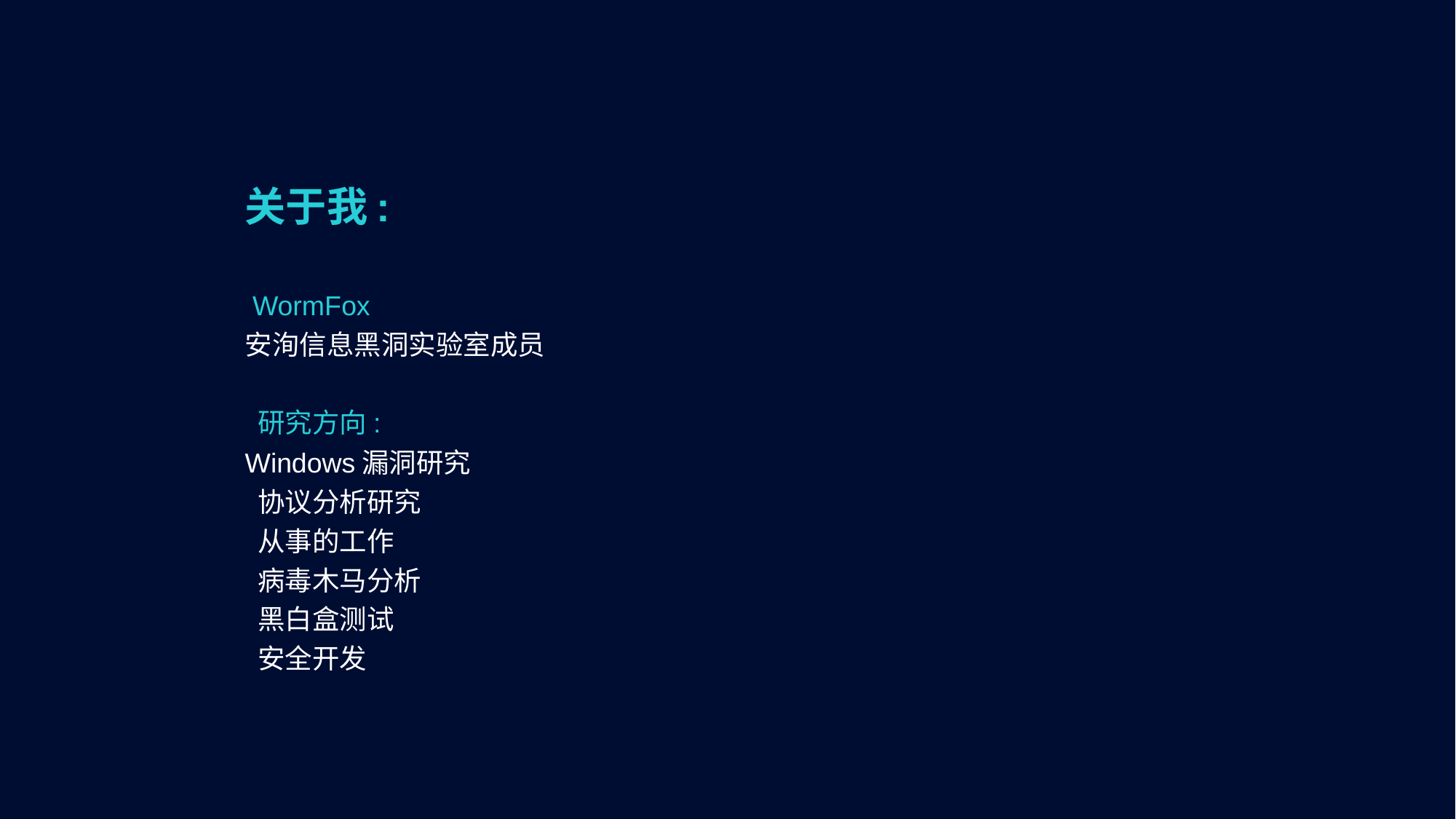

关于我:
 WormFox
安洵信息黑洞实验室成员

 研究方向:
Windows漏洞研究
 协议分析研究
 从事的工作
 病毒木马分析
 黑白盒测试
 安全开发